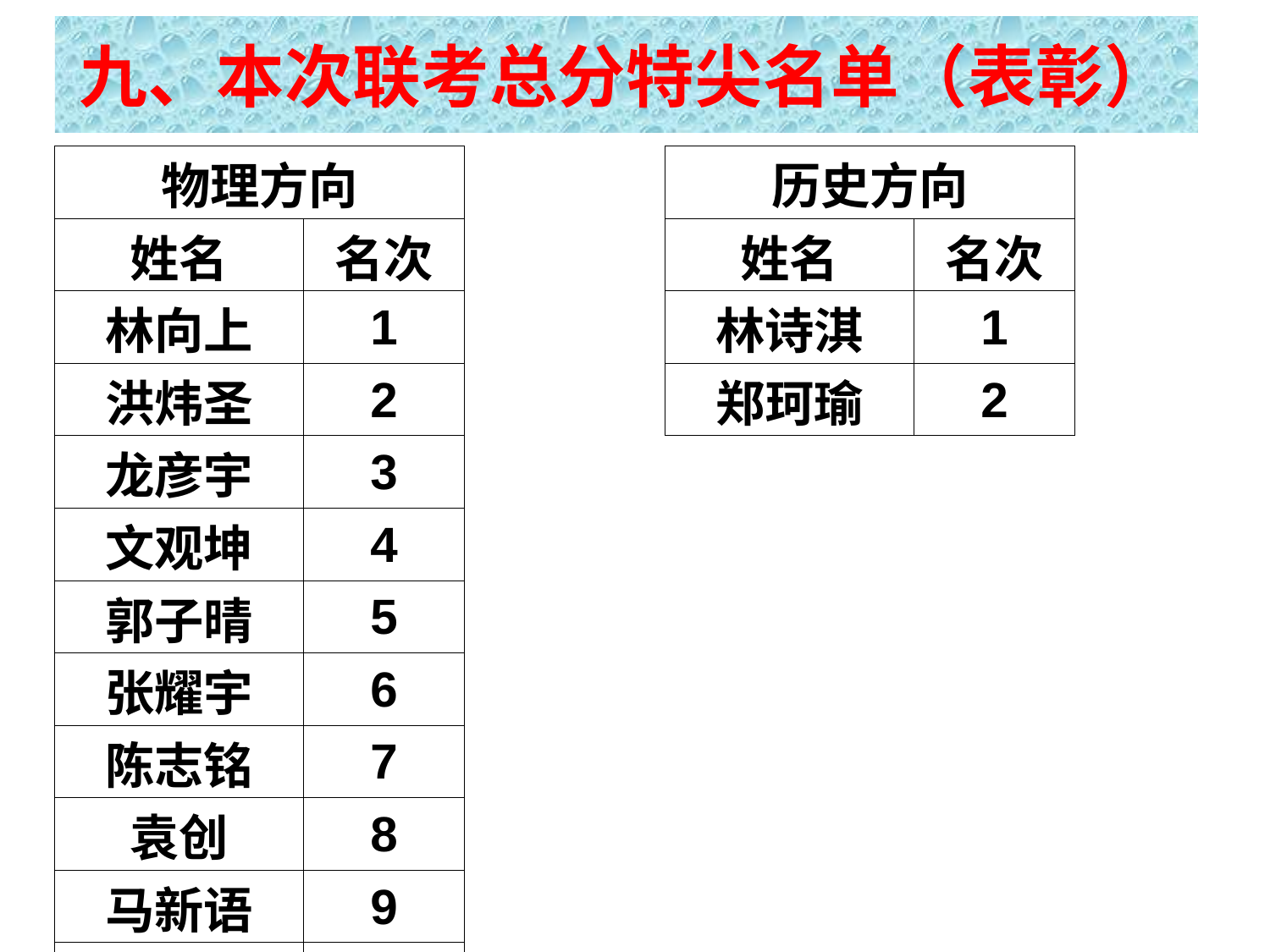

# 九、本次联考总分特尖名单（表彰）
| 物理方向 |  |  | 历史方向 |  |
| --- | --- | --- | --- | --- |
| 姓名 | 名次 |  | 姓名 | 名次 |
| 林向上 | 1 |  | 林诗淇 | 1 |
| 洪炜圣 | 2 |  | 郑珂瑜 | 2 |
| 龙彦宇 | 3 |  |  |  |
| 文观坤 | 4 |  |  |  |
| 郭子晴 | 5 |  |  |  |
| 张耀宇 | 6 |  |  |  |
| 陈志铭 | 7 |  |  |  |
| 袁创 | 8 |  |  |  |
| 马新语 | 9 |  |  |  |
| 李彦纬 | 10 |  |  |  |